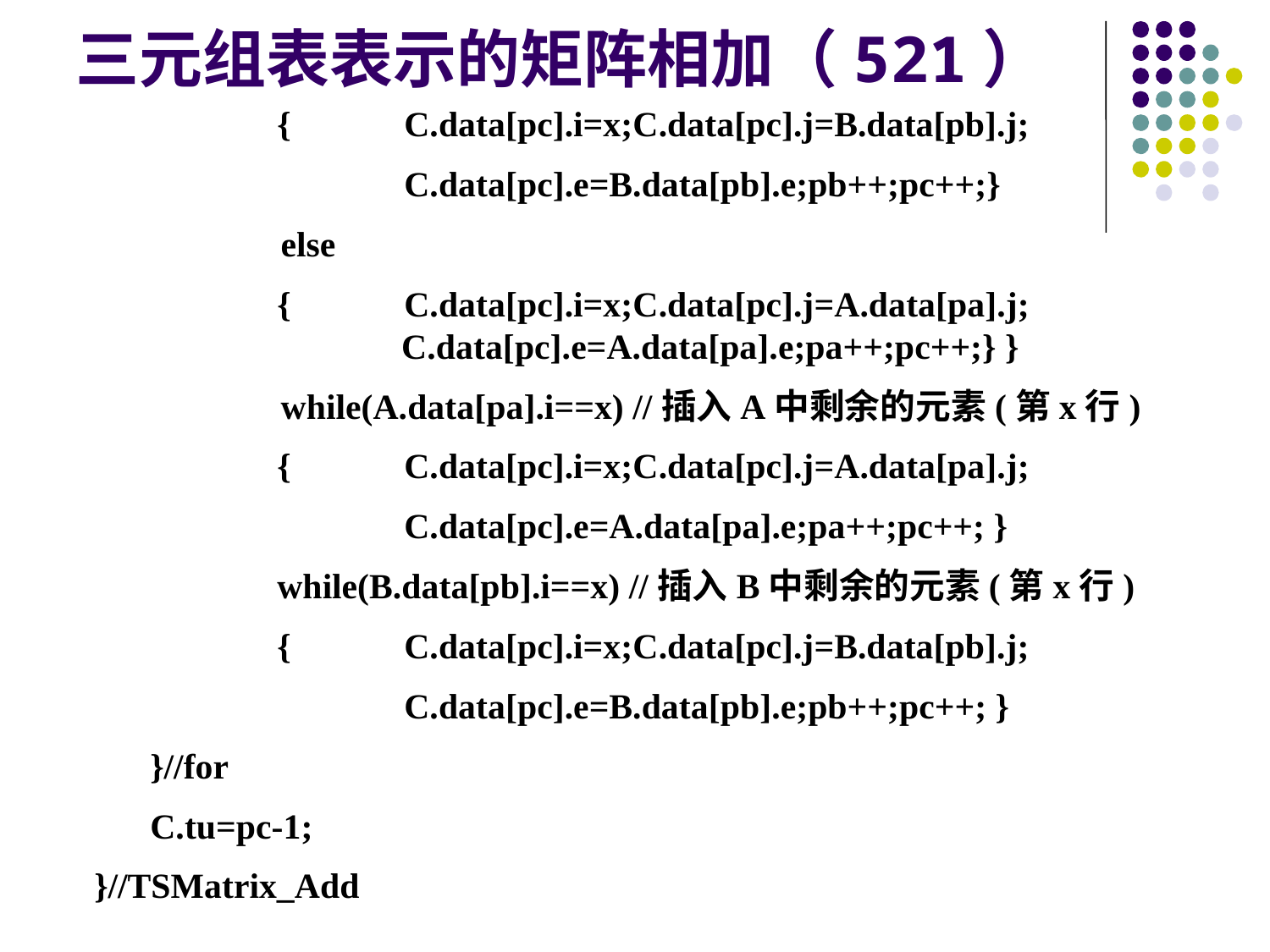

三元组表表示的矩阵相加（521）
		{	C.data[pc].i=x;C.data[pc].j=B.data[pb].j;
			C.data[pc].e=B.data[pb].e;pb++;pc++;}
                             else
		{	C.data[pc].i=x;C.data[pc].j=A.data[pa].j;				              C.data[pc].e=A.data[pa].e;pa++;pc++;} }
                             while(A.data[pa].i==x) //插入A中剩余的元素(第x行)
		{	C.data[pc].i=x;C.data[pc].j=A.data[pa].j;
			C.data[pc].e=A.data[pa].e;pa++;pc++; }
		while(B.data[pb].i==x) //插入B中剩余的元素(第x行)
		{	C.data[pc].i=x;C.data[pc].j=B.data[pb].j;
			C.data[pc].e=B.data[pb].e;pb++;pc++; }
	}//for
	C.tu=pc-1;
        }//TSMatrix_Add